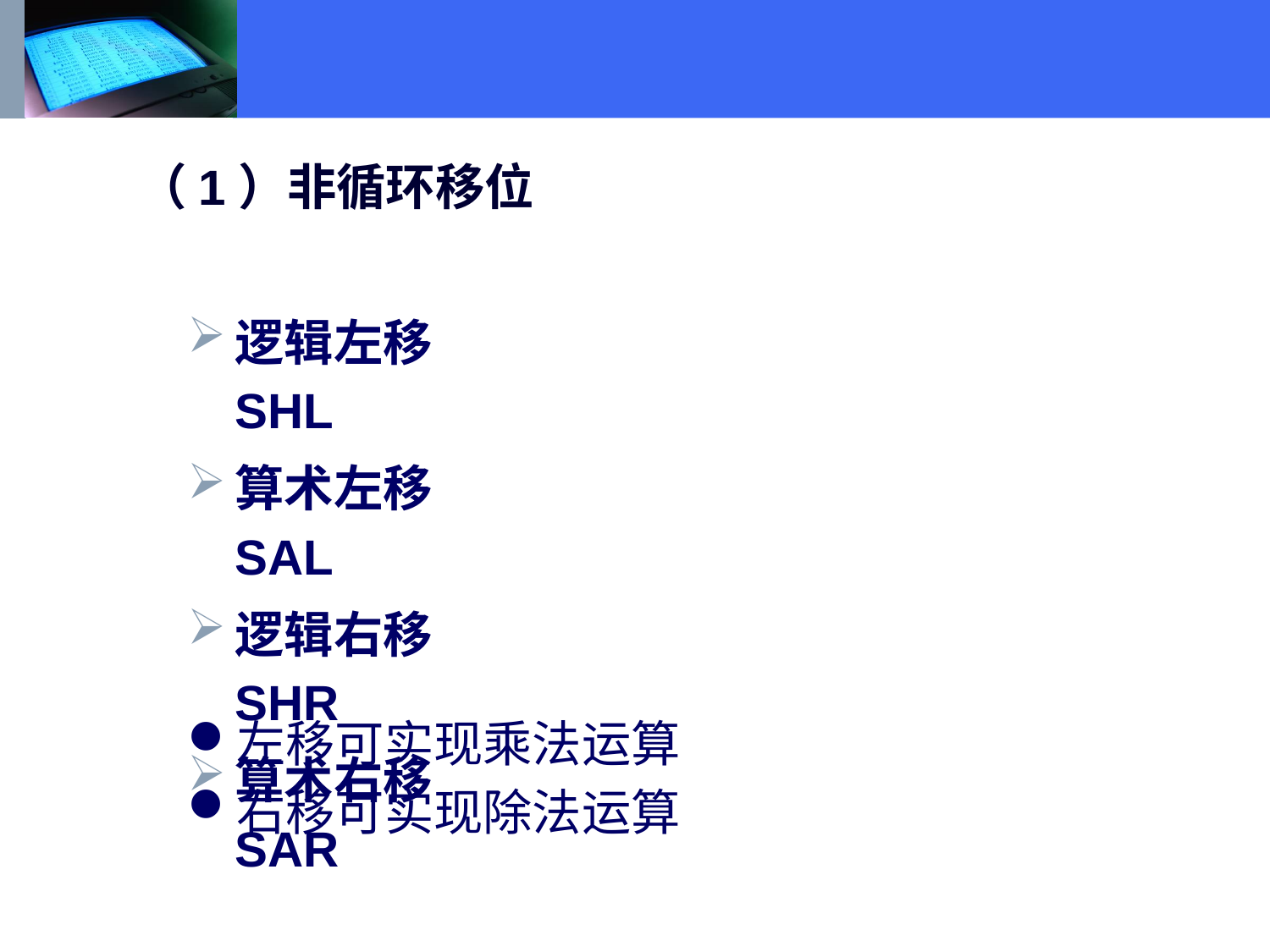

（1）非循环移位指令
逻辑左移SHL
算术左移SAL
逻辑右移SHR
算术右移SAR
左移可实现乘法运算
右移可实现除法运算